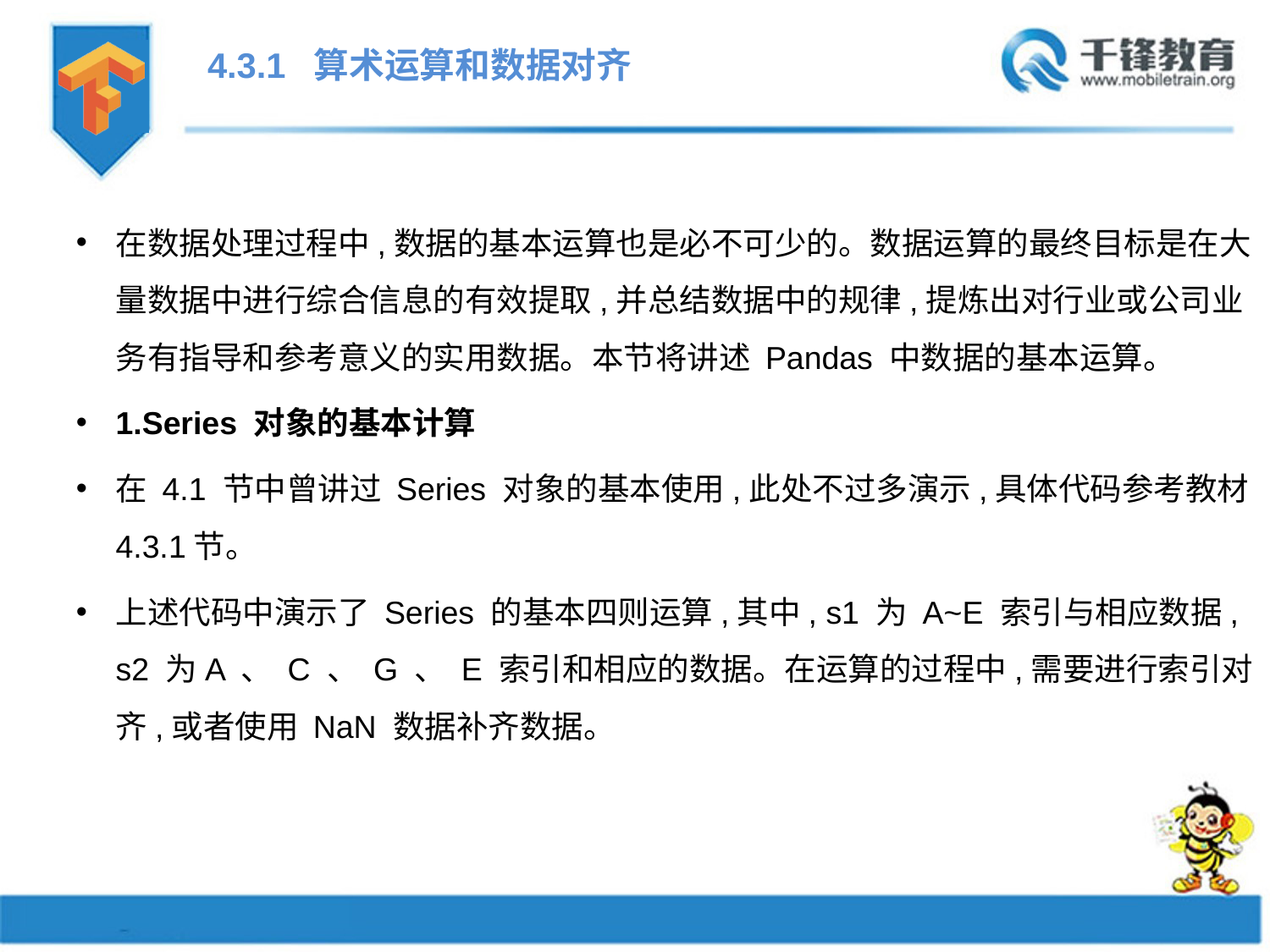

4.3.1  算术运算和数据对齐
在数据处理过程中,数据的基本运算也是必不可少的。数据运算的最终目标是在大量数据中进行综合信息的有效提取,并总结数据中的规律,提炼出对行业或公司业务有指导和参考意义的实用数据。本节将讲述 Pandas 中数据的基本运算。
1.Series 对象的基本计算
在 4.1 节中曾讲过 Series 对象的基本使用,此处不过多演示,具体代码参考教材4.3.1节。
上述代码中演示了 Series 的基本四则运算,其中, s1 为 A~E 索引与相应数据, s2 为A 、 C 、 G 、 E 索引和相应的数据。在运算的过程中,需要进行索引对齐,或者使用 NaN 数据补齐数据。